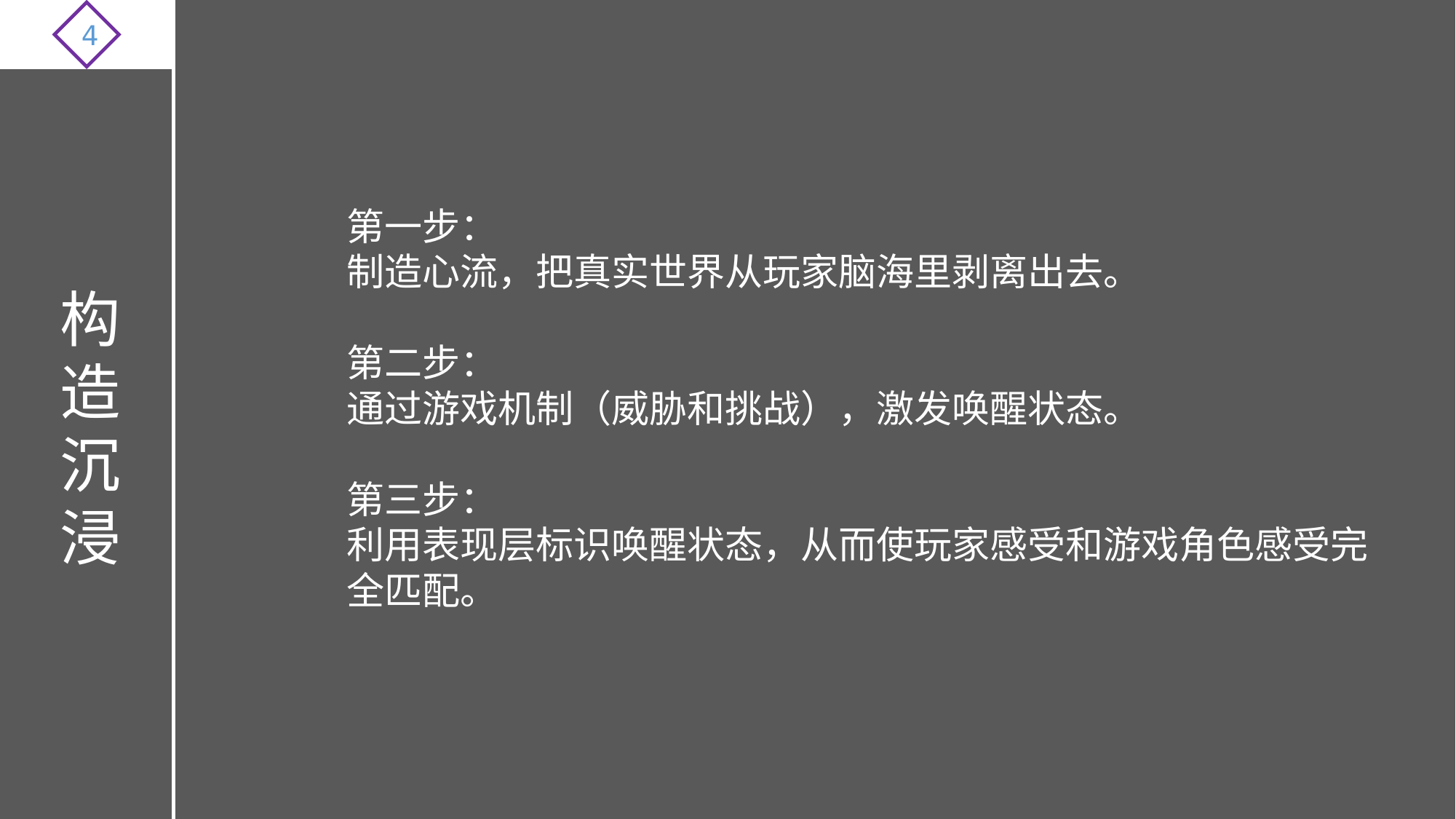

4
第一步：
制造心流，把真实世界从玩家脑海里剥离出去。

第二步：
通过游戏机制（威胁和挑战），激发唤醒状态。

第三步：
利用表现层标识唤醒状态，从而使玩家感受和游戏角色感受完全匹配。
构造沉浸